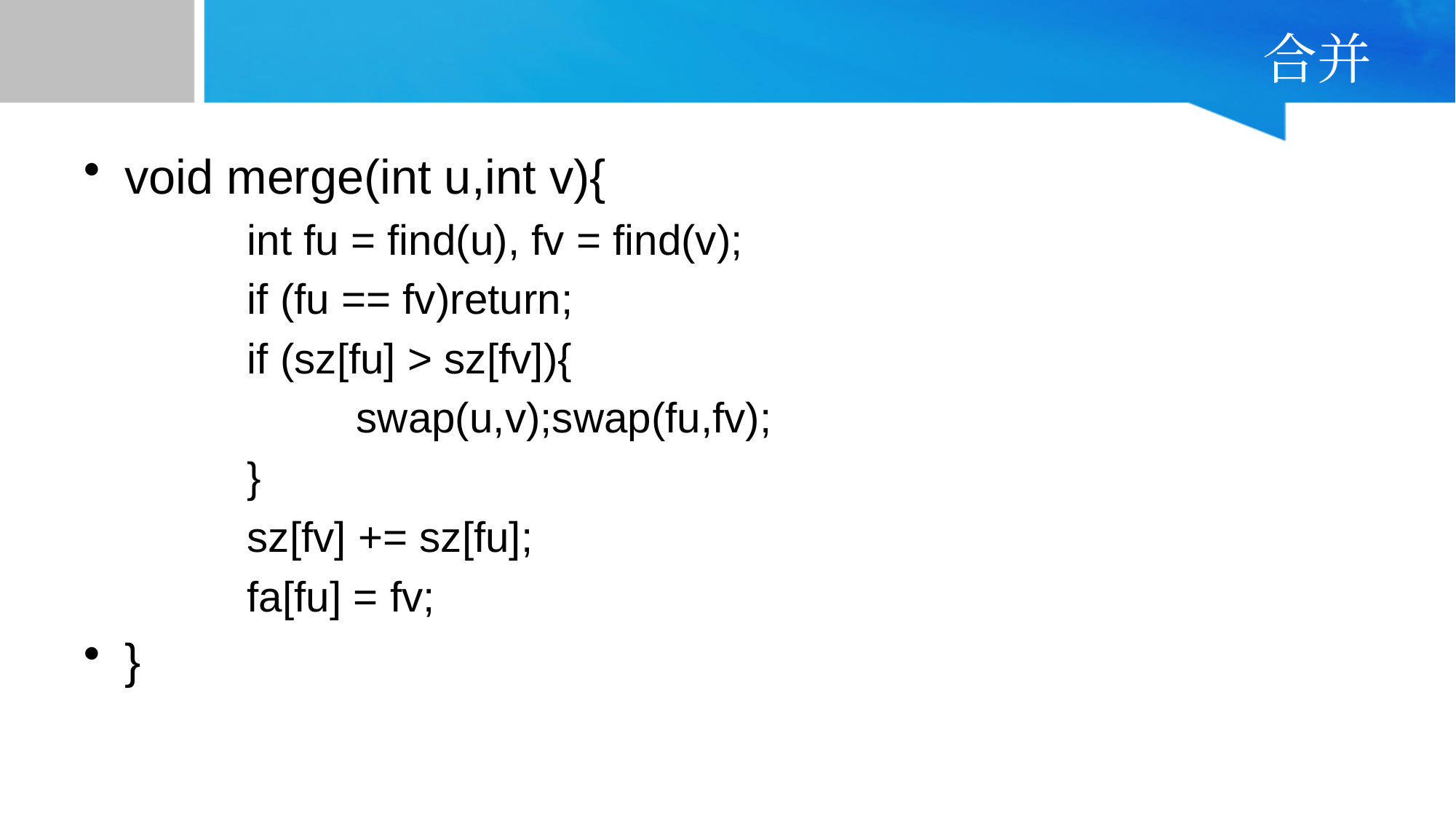

# 合并
void merge(int u,int v){
	int fu = find(u), fv = find(v);
	if (fu == fv)return;
	if (sz[fu] > sz[fv]){
		swap(u,v);swap(fu,fv);
	}
	sz[fv] += sz[fu];
	fa[fu] = fv;
}